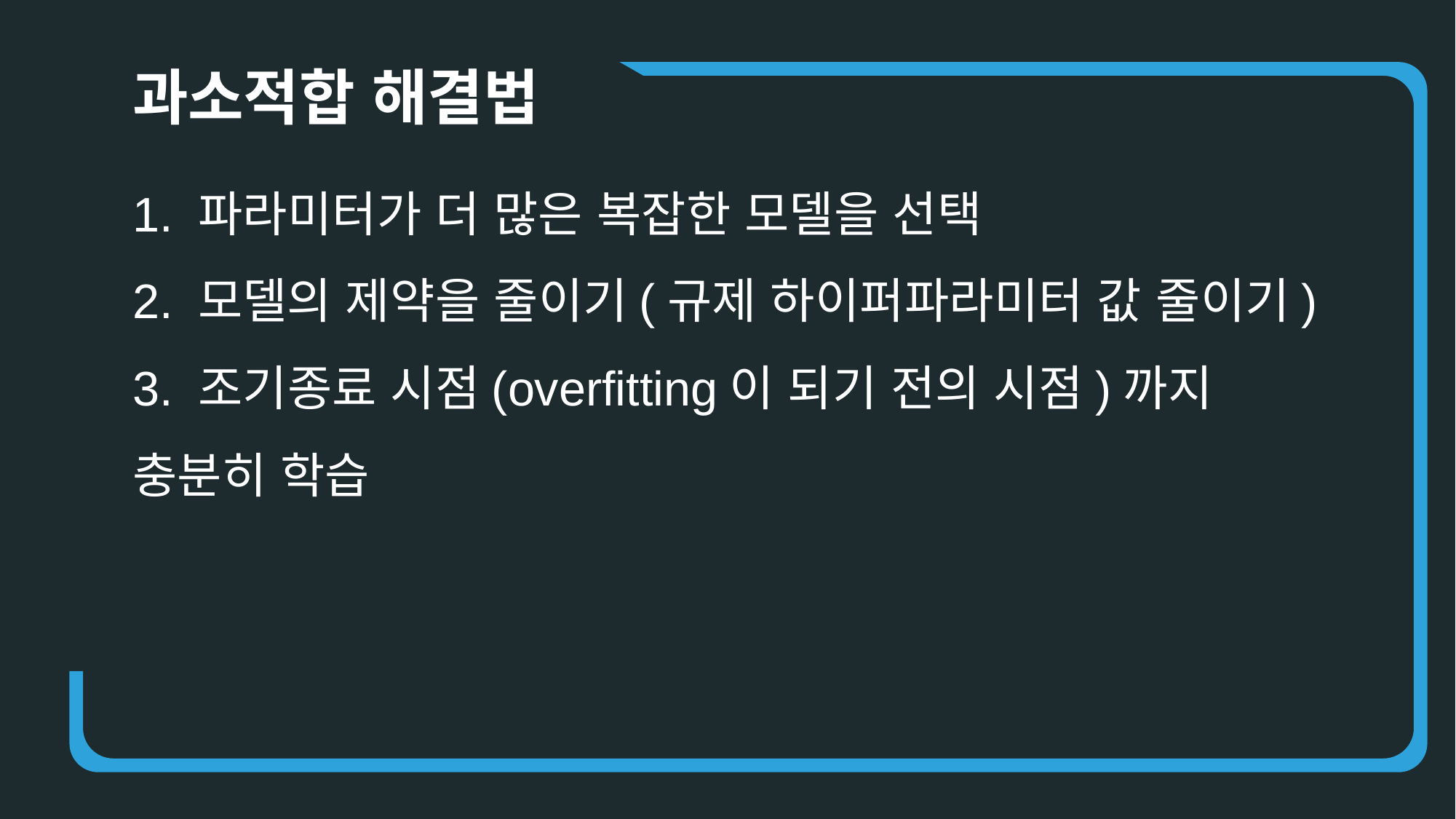

과소적합 해결법

1. 파라미터가 더 많은 복잡한 모델을 선택
2. 모델의 제약을 줄이기(규제 하이퍼파라미터 값 줄이기)
3. 조기종료 시점(overfitting이 되기 전의 시점)까지 충분히 학습